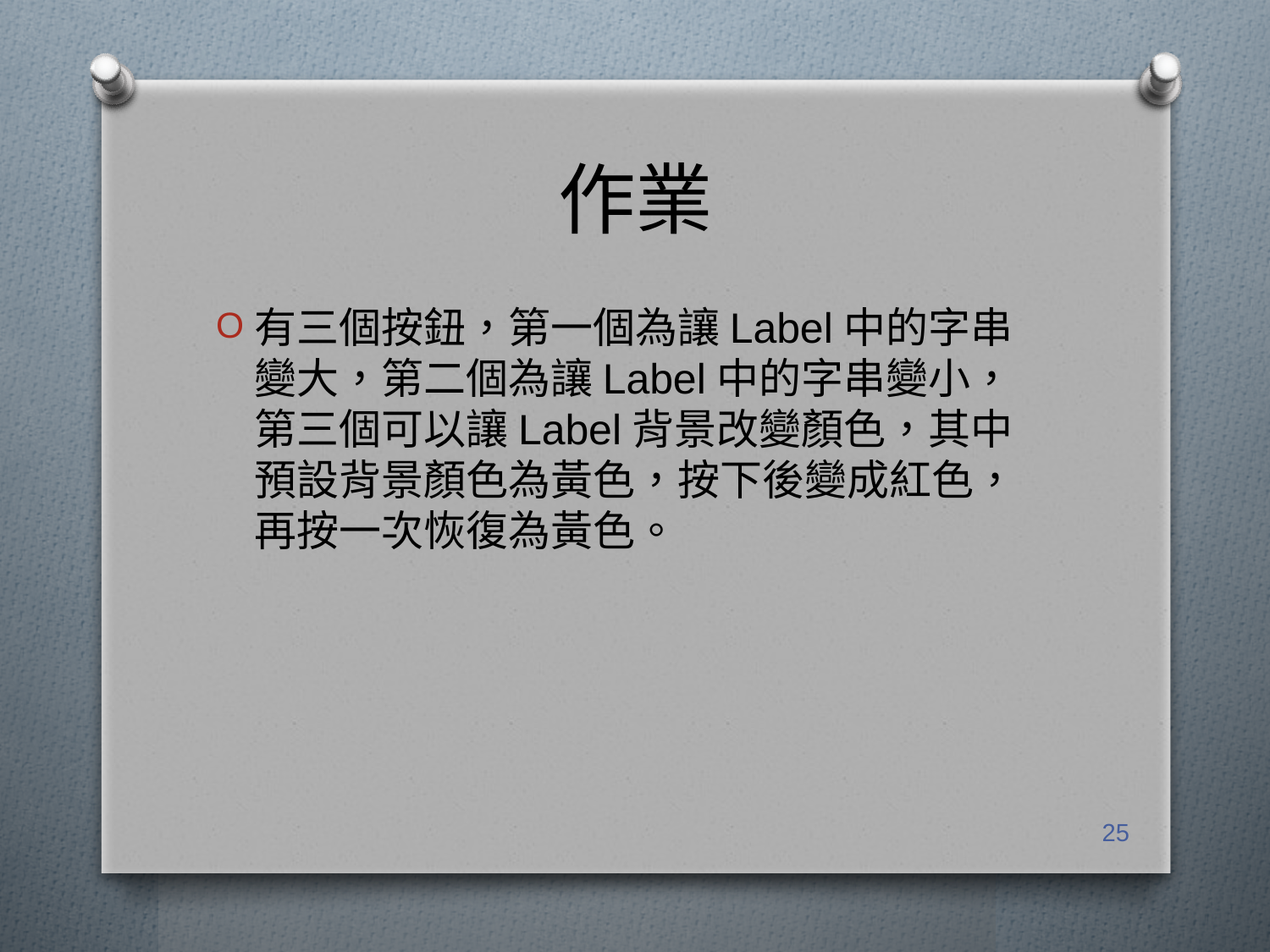

# 作業
有三個按鈕，第一個為讓Label中的字串變大，第二個為讓Label中的字串變小，第三個可以讓Label背景改變顏色，其中預設背景顏色為黃色，按下後變成紅色，再按一次恢復為黃色。

25